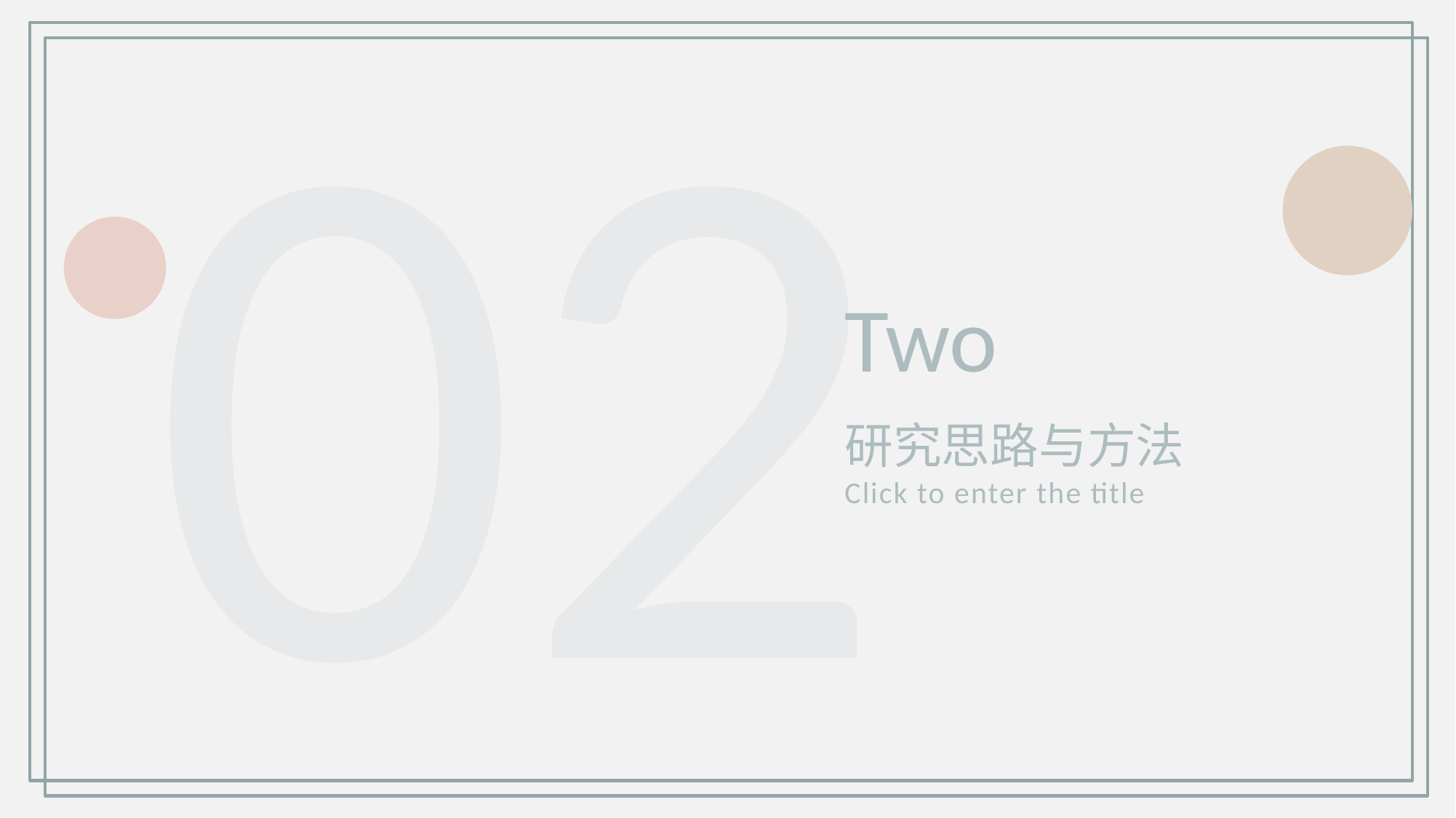

02

Two
研究思路与方法Click to enter the title